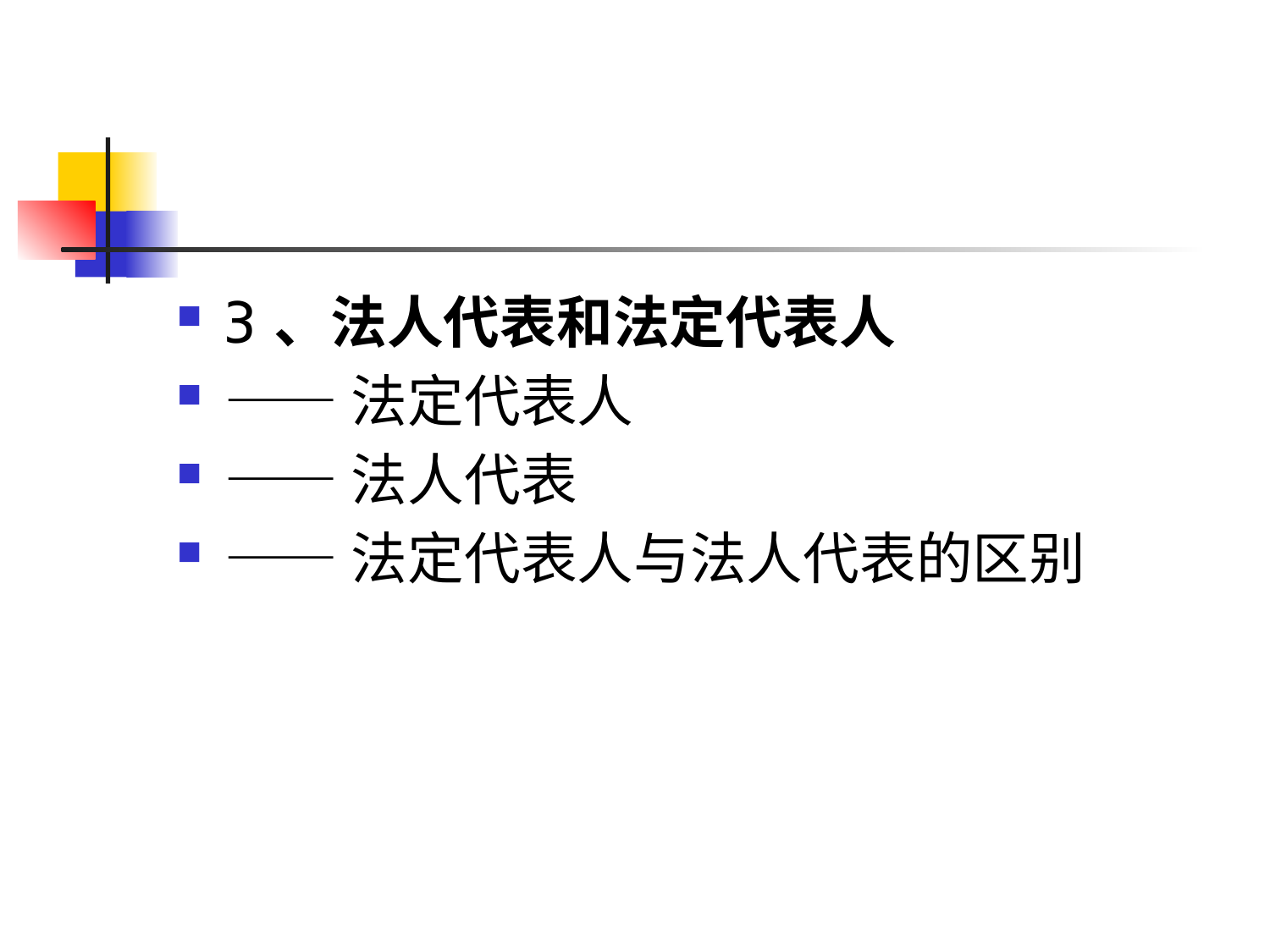

#
3、法人代表和法定代表人
——法定代表人
——法人代表
——法定代表人与法人代表的区别